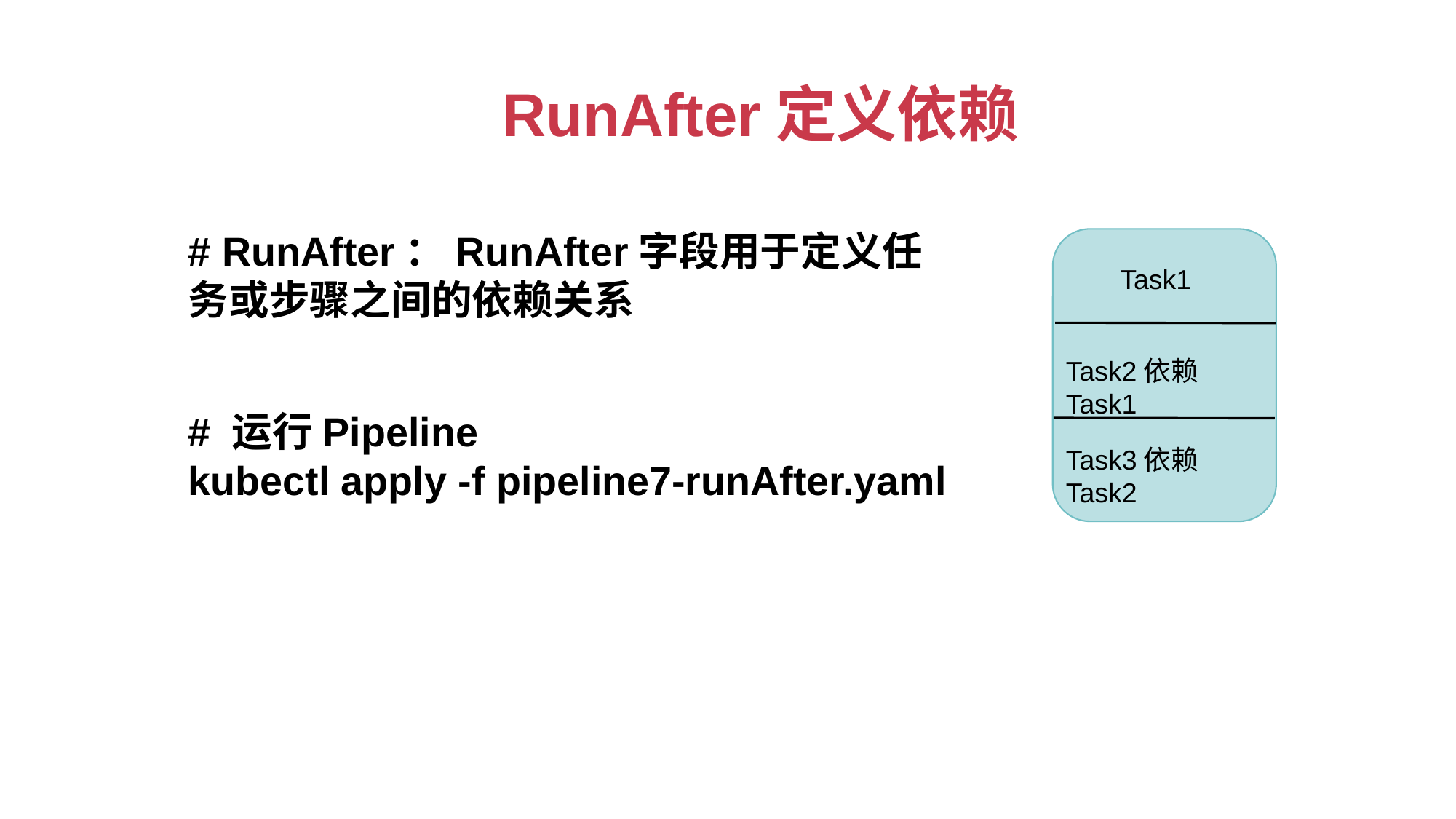

RunAfter定义依赖
# RunAfter：RunAfter字段用于定义任务或步骤之间的依赖关系

Task1
Task2依赖Task1

# 运行Pipeline
kubectl apply -f pipeline7-runAfter.yaml
Task3依赖Task2